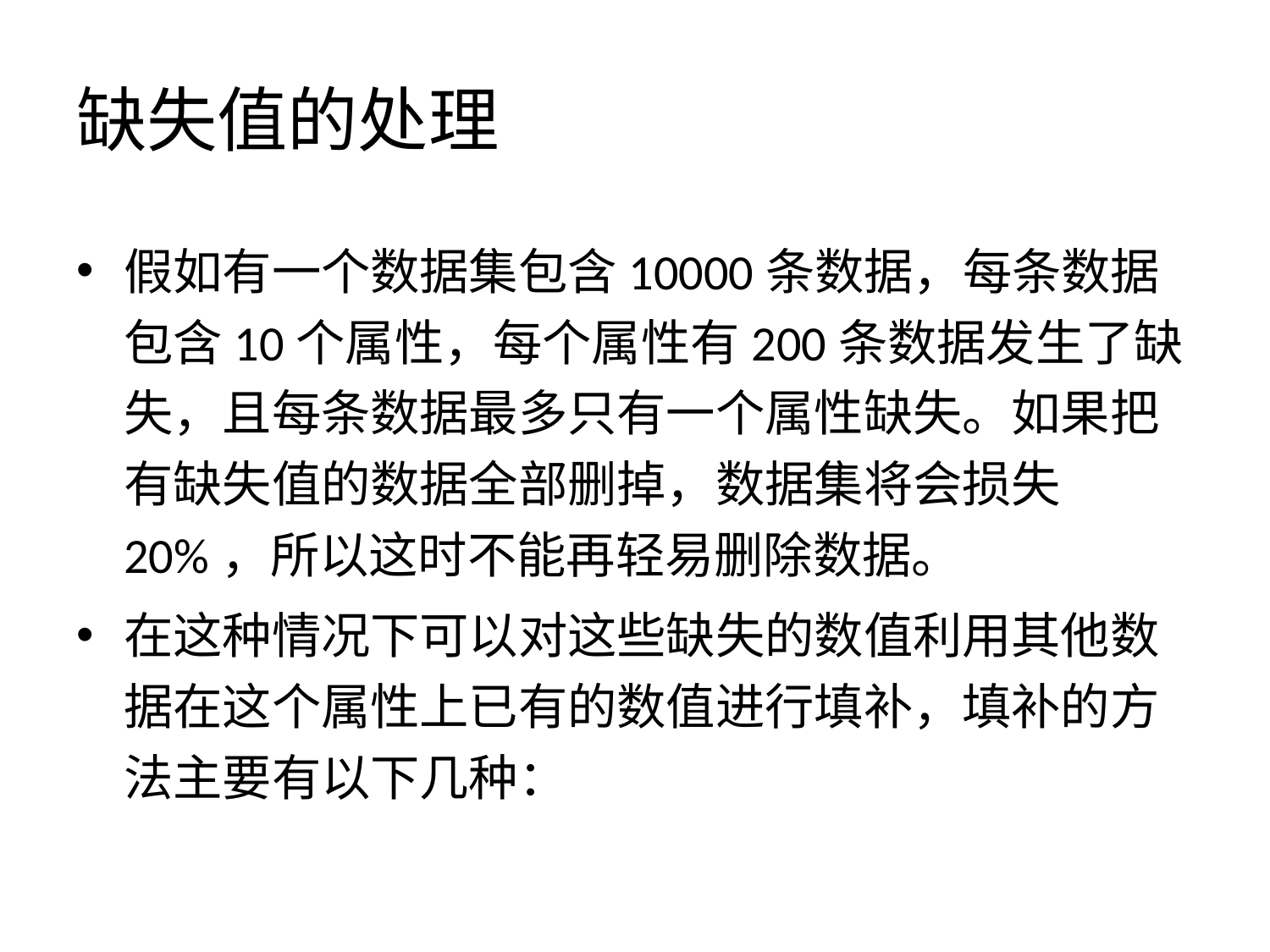

# 缺失值的处理
假如有一个数据集包含10000条数据，每条数据包含10个属性，每个属性有200条数据发生了缺失，且每条数据最多只有一个属性缺失。如果把有缺失值的数据全部删掉，数据集将会损失20%，所以这时不能再轻易删除数据。
在这种情况下可以对这些缺失的数值利用其他数据在这个属性上已有的数值进行填补，填补的方法主要有以下几种：